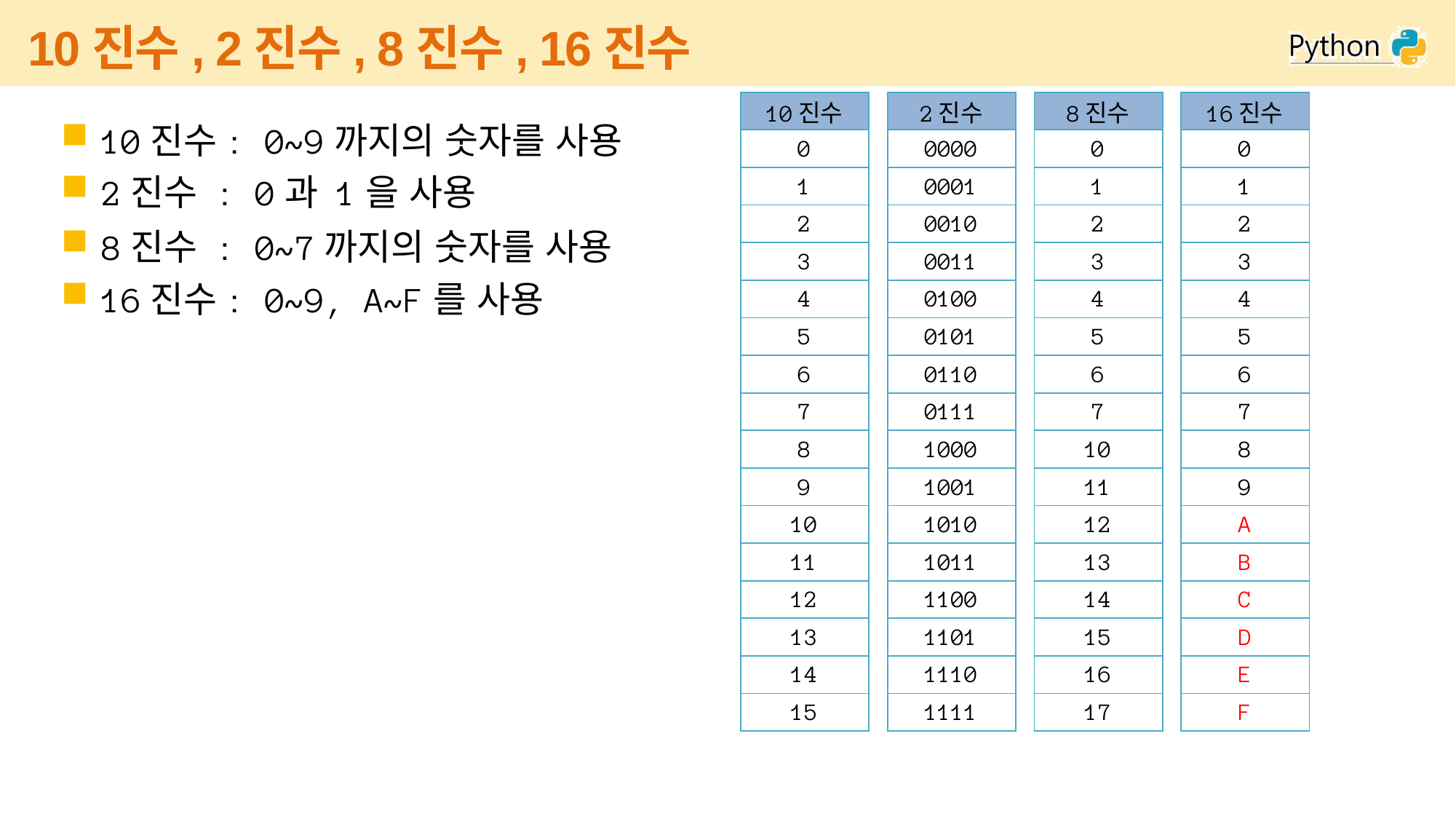

# 10진수, 2진수, 8진수, 16진수
| 16진수 |
| --- |
| 0 |
| 1 |
| 2 |
| 3 |
| 4 |
| 5 |
| 6 |
| 7 |
| 8 |
| 9 |
| A |
| B |
| C |
| D |
| E |
| F |
| 10진수 |
| --- |
| 0 |
| 1 |
| 2 |
| 3 |
| 4 |
| 5 |
| 6 |
| 7 |
| 8 |
| 9 |
| 10 |
| 11 |
| 12 |
| 13 |
| 14 |
| 15 |
| 2진수 |
| --- |
| 0000 |
| 0001 |
| 0010 |
| 0011 |
| 0100 |
| 0101 |
| 0110 |
| 0111 |
| 1000 |
| 1001 |
| 1010 |
| 1011 |
| 1100 |
| 1101 |
| 1110 |
| 1111 |
| 8진수 |
| --- |
| 0 |
| 1 |
| 2 |
| 3 |
| 4 |
| 5 |
| 6 |
| 7 |
| 10 |
| 11 |
| 12 |
| 13 |
| 14 |
| 15 |
| 16 |
| 17 |
10진수: 0~9까지의 숫자를 사용

2진수 : 0과 1을 사용

8진수 : 0~7까지의 숫자를 사용

16진수: 0~9, A~F를 사용